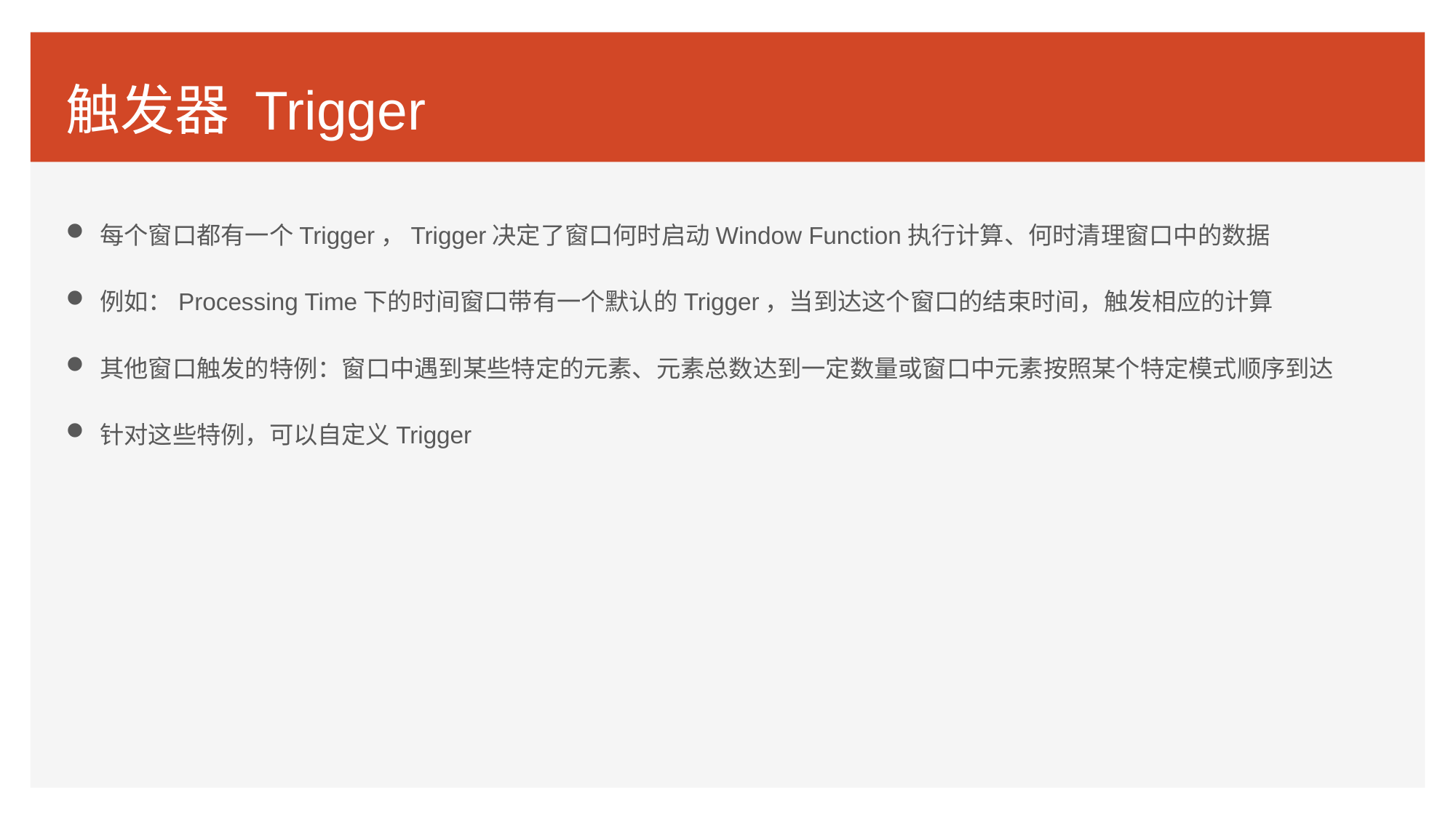

# 触发器 Trigger
每个窗口都有一个Trigger，Trigger决定了窗口何时启动Window Function执行计算、何时清理窗口中的数据
例如：Processing Time下的时间窗口带有一个默认的Trigger，当到达这个窗口的结束时间，触发相应的计算
其他窗口触发的特例：窗口中遇到某些特定的元素、元素总数达到一定数量或窗口中元素按照某个特定模式顺序到达
针对这些特例，可以自定义Trigger